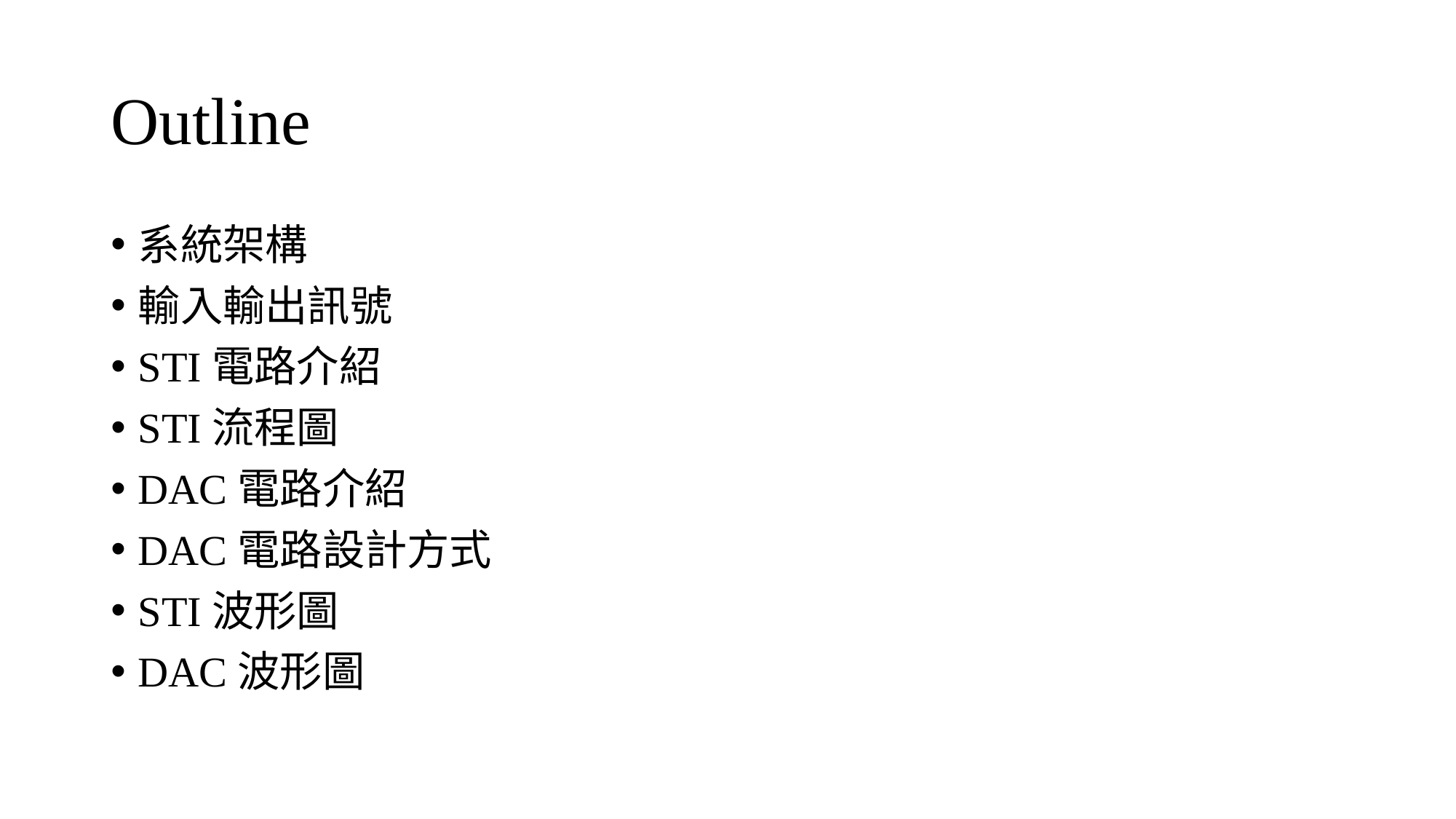

# Outline
系統架構
輸入輸出訊號
STI電路介紹
STI流程圖
DAC電路介紹
DAC電路設計方式
STI波形圖
DAC波形圖